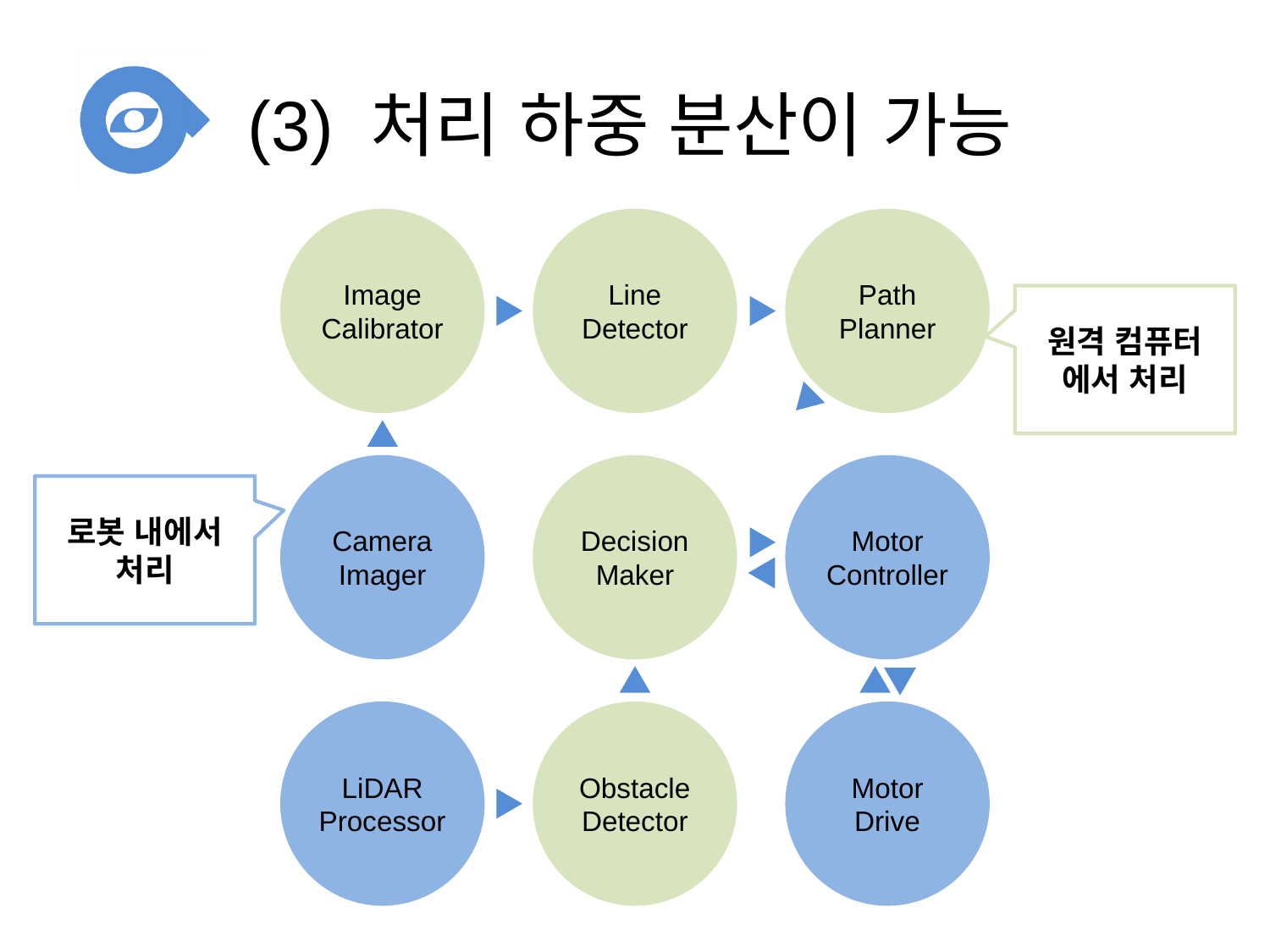

# (3) 처리 하중 분산이 가능
Image
Calibrator
Line Detector
Path Planner
원격 컴퓨터
에서 처리

Camera
Imager
Decision
Maker
Motor Controller
로봇 내에서
처리
LiDAR
Processor
Obstacle
Detector
Motor Drive